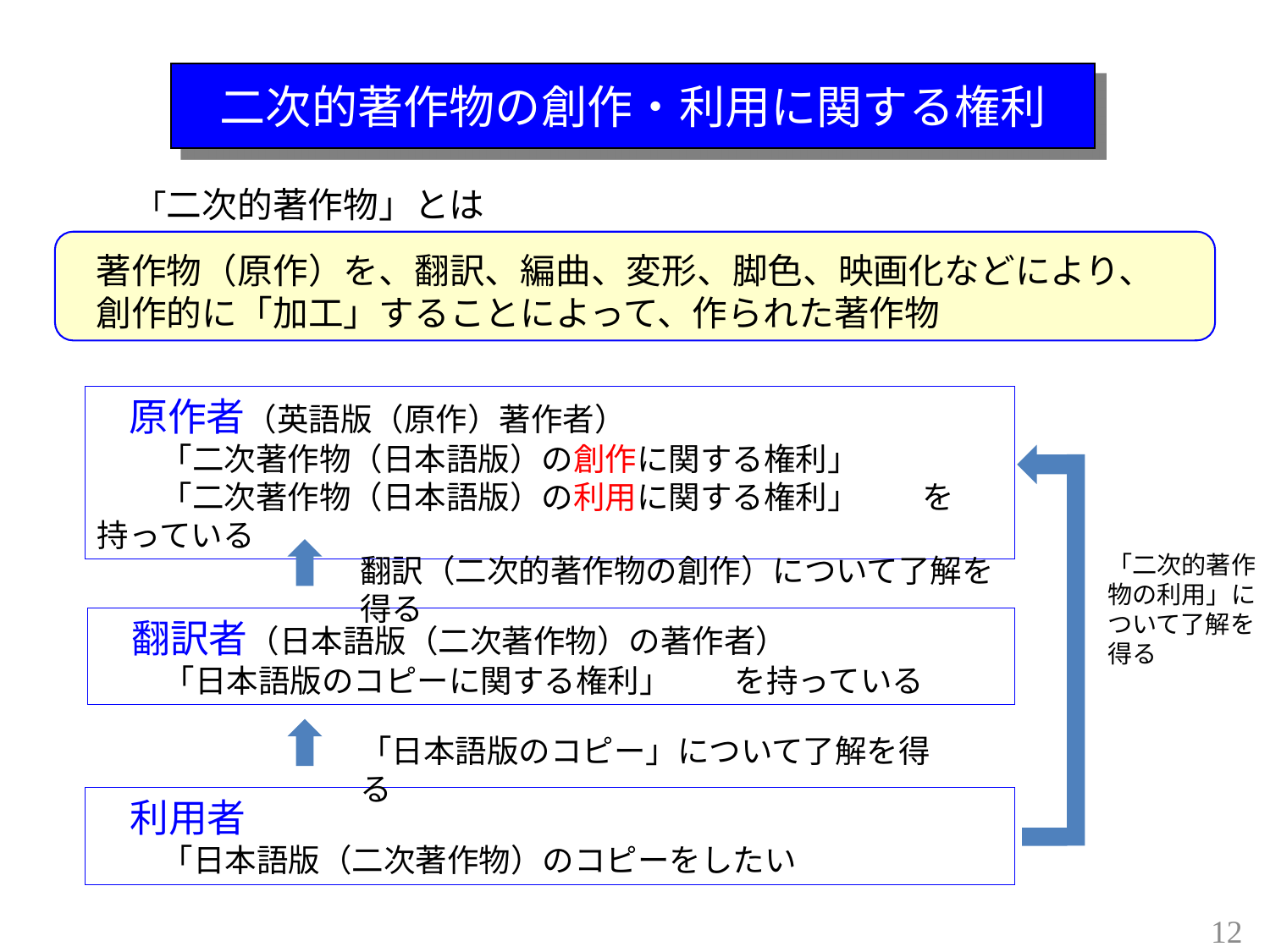

二次的著作物の創作・利用に関する権利
「二次的著作物」とは

著作物（原作）を、翻訳、編曲、変形、脚色、映画化などにより、創作的に「加工」することによって、作られた著作物
　原作者（英語版（原作）著作者）
　　「二次著作物（日本語版）の創作に関する権利」
　　「二次著作物（日本語版）の利用に関する権利」　　を持っている

「二次的著作物の利用」について了解を得る
翻訳（二次的著作物の創作）について了解を得る
　翻訳者（日本語版（二次著作物）の著作者）
　　「日本語版のコピーに関する権利」　　を持っている

「日本語版のコピー」について了解を得る
　利用者
　　「日本語版（二次著作物）のコピーをしたい
12